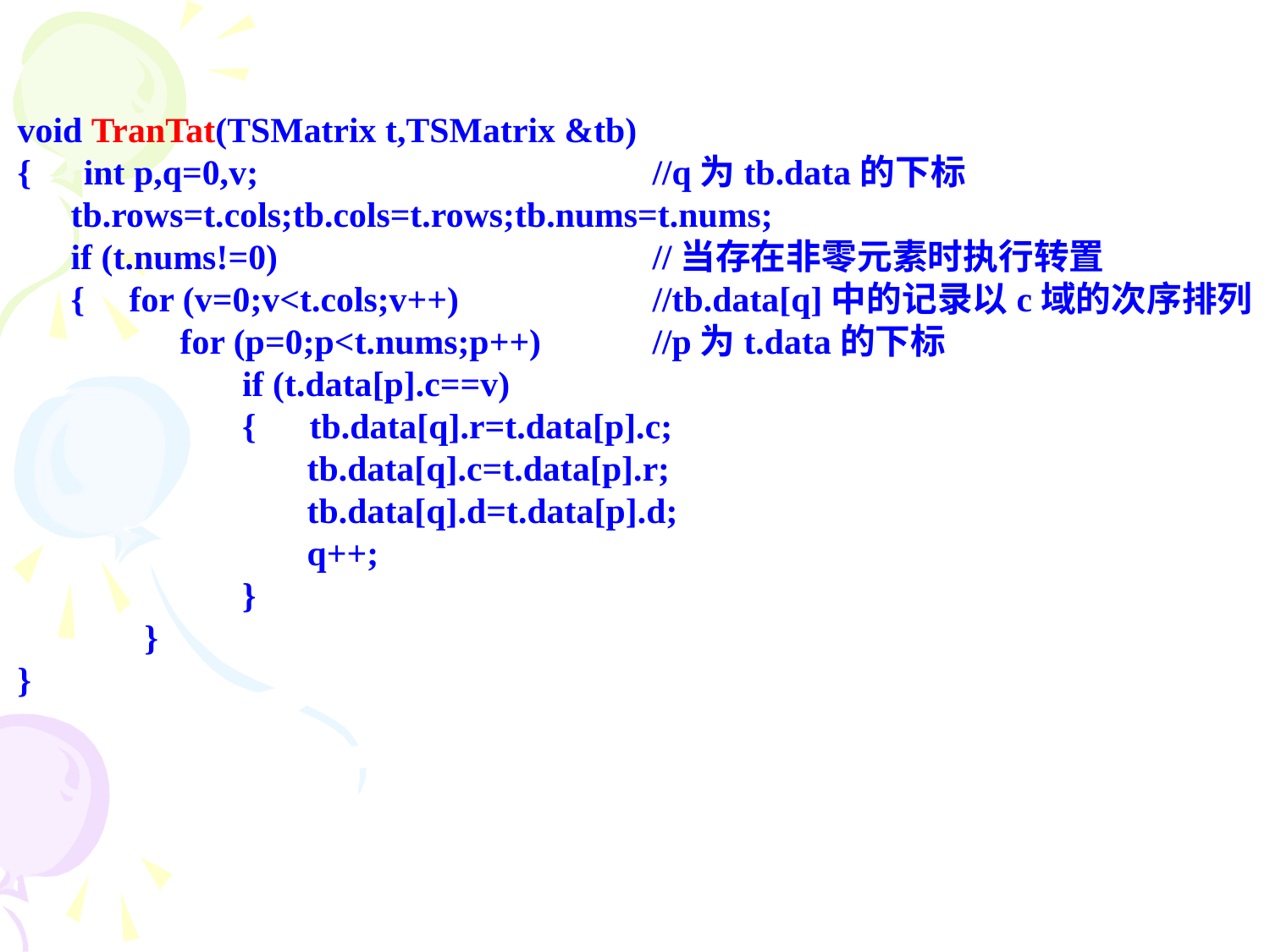

void TranTat(TSMatrix t,TSMatrix &tb)
{　int p,q=0,v;				//q为tb.data的下标
      tb.rows=t.cols;tb.cols=t.rows;tb.nums=t.nums;
      if (t.nums!=0)			//当存在非零元素时执行转置
      {     for (v=0;v<t.cols;v++)		//tb.data[q]中的记录以c域的次序排列
	    for (p=0;p<t.nums;p++)	//p为t.data的下标
	           if (t.data[p].c==v)
	           {      tb.data[q].r=t.data[p].c;
		    tb.data[q].c=t.data[p].r;
		    tb.data[q].d=t.data[p].d;
		    q++;
	           }
	}
}